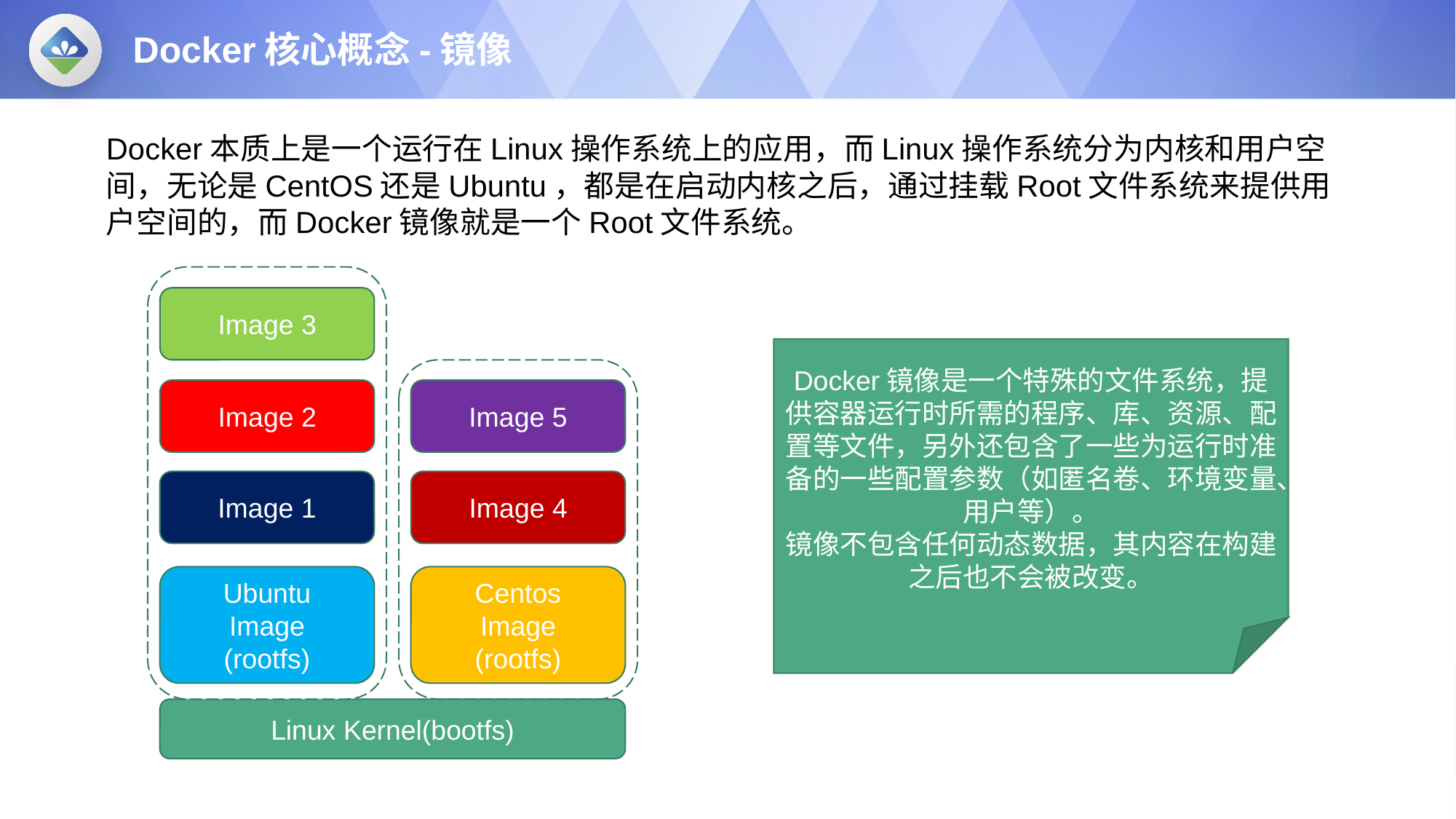

Docker核心概念-镜像
Docker本质上是一个运行在Linux操作系统上的应用，而Linux操作系统分为内核和用户空间，无论是CentOS还是Ubuntu，都是在启动内核之后，通过挂载Root文件系统来提供用户空间的，而Docker镜像就是一个Root文件系统。

Image 3
Docker镜像是一个特殊的文件系统，提供容器运行时所需的程序、库、资源、配置等文件，另外还包含了一些为运行时准备的一些配置参数（如匿名卷、环境变量、用户等）。
镜像不包含任何动态数据，其内容在构建之后也不会被改变。

Image 2
Image 5
Image 1
Image 4
Ubuntu
Image
(rootfs)
Centos
Image
(rootfs)
Linux Kernel(bootfs)